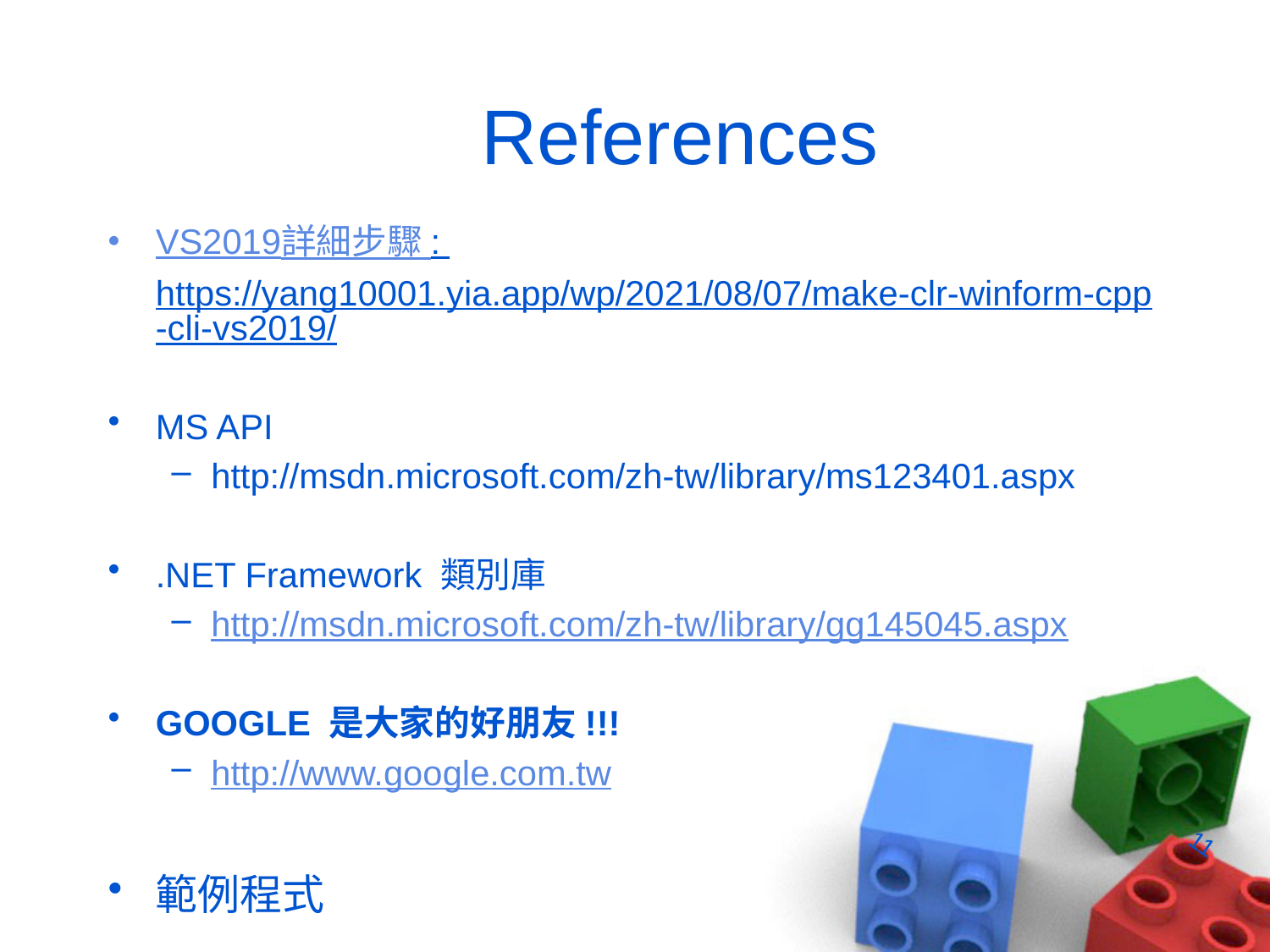

References
# VS2019詳細步驟 : https://yang10001.yia.app/wp/2021/08/07/make-clr-winform-cpp-cli-vs2019/

MS API
http://msdn.microsoft.com/zh-tw/library/ms123401.aspx

.NET Framework 類別庫
http://msdn.microsoft.com/zh-tw/library/gg145045.aspx

GOOGLE 是大家的好朋友!!!
http://www.google.com.tw

範例程式
11